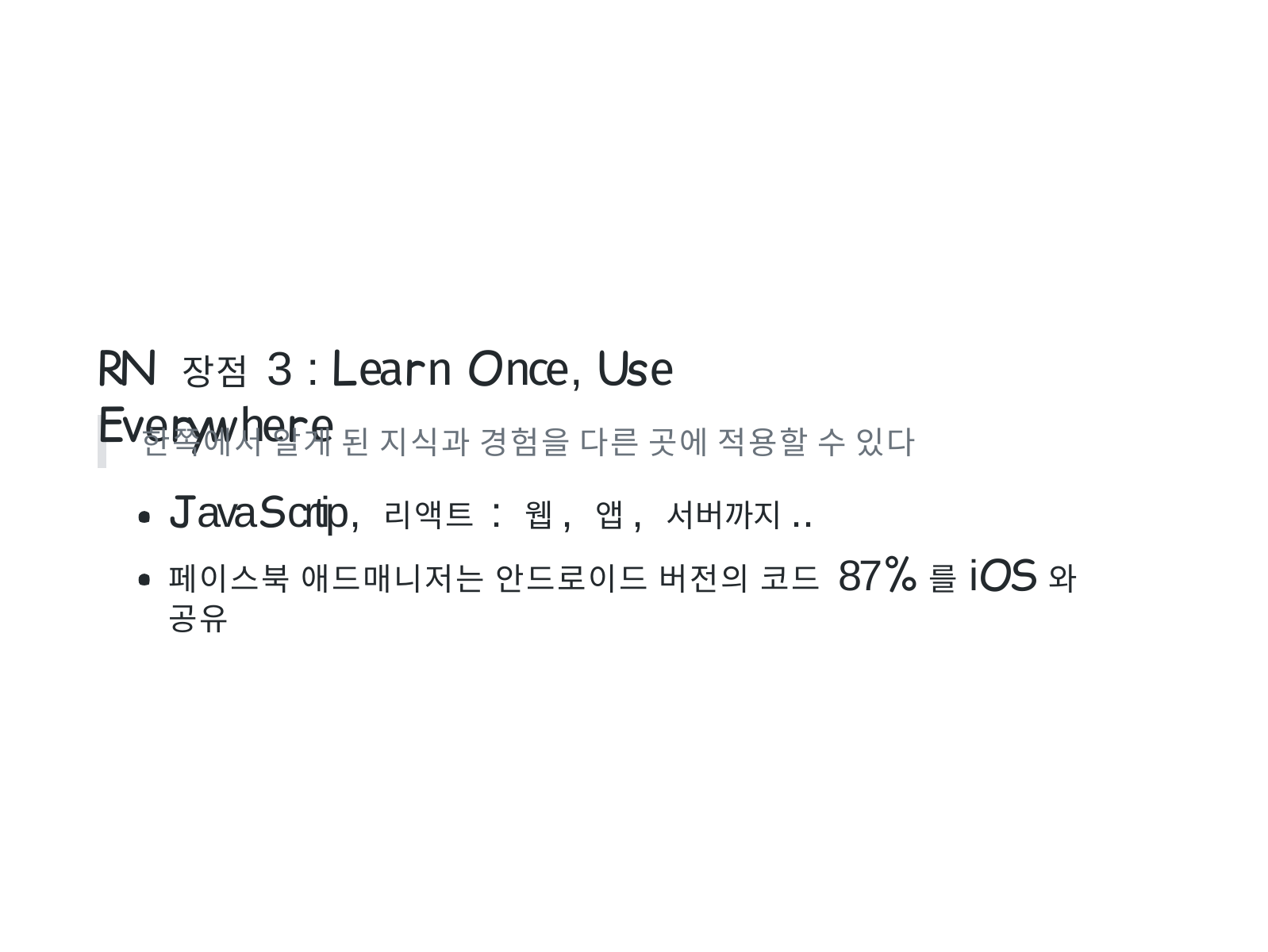

# RN 장점 3 : Learn Once, Use Everywhere
한쪽에서 알게 된 지식과 경험을 다른 곳에 적용할 수 있다
JavaScrtip, 리액트 : 웹, 앱, 서버까지..
페이스북 애드매니저는 안드로이드 버전의 코드 87%를 iOS와 공유